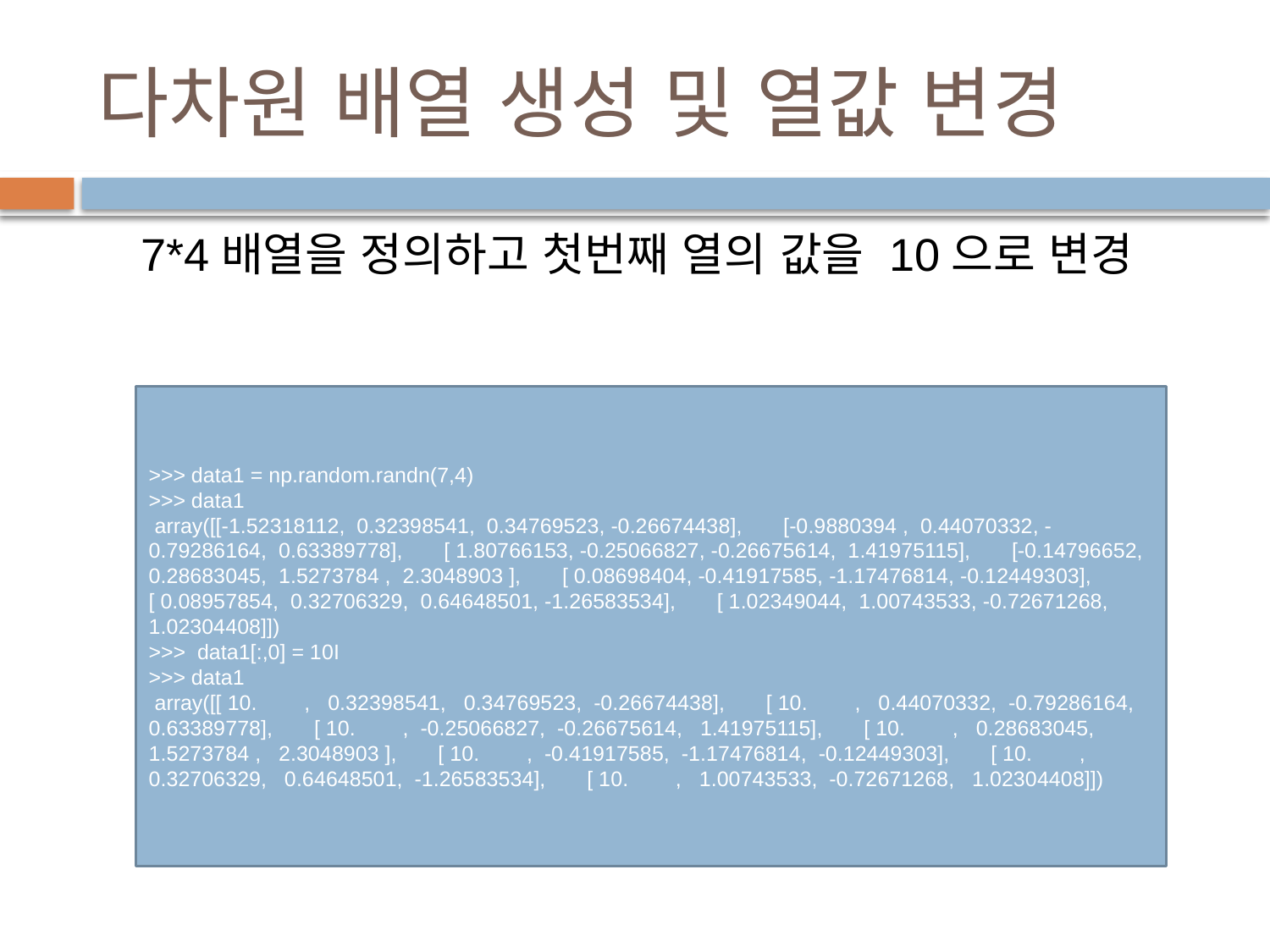

# 다차원 배열 생성 및 열값 변경
7*4배열을 정의하고 첫번째 열의 값을 10으로 변경
>>> data1 = np.random.randn(7,4)
>>> data1
 array([[-1.52318112,  0.32398541,  0.34769523, -0.26674438],       [-0.9880394 ,  0.44070332, -0.79286164,  0.63389778],       [ 1.80766153, -0.25066827, -0.26675614,  1.41975115],       [-0.14796652,  0.28683045,  1.5273784 ,  2.3048903 ],       [ 0.08698404, -0.41917585, -1.17476814, -0.12449303],       [ 0.08957854,  0.32706329,  0.64648501, -1.26583534],       [ 1.02349044,  1.00743533, -0.72671268,  1.02304408]])
>>>  data1[:,0] = 10I
>>> data1
 array([[ 10.        ,   0.32398541,   0.34769523,  -0.26674438],       [ 10.        ,   0.44070332,  -0.79286164,   0.63389778],       [ 10.        ,  -0.25066827,  -0.26675614,   1.41975115],       [ 10.        ,   0.28683045,   1.5273784 ,   2.3048903 ],       [ 10.        ,  -0.41917585,  -1.17476814,  -0.12449303],       [ 10.        ,   0.32706329,   0.64648501,  -1.26583534],       [ 10.        ,   1.00743533,  -0.72671268,   1.02304408]])